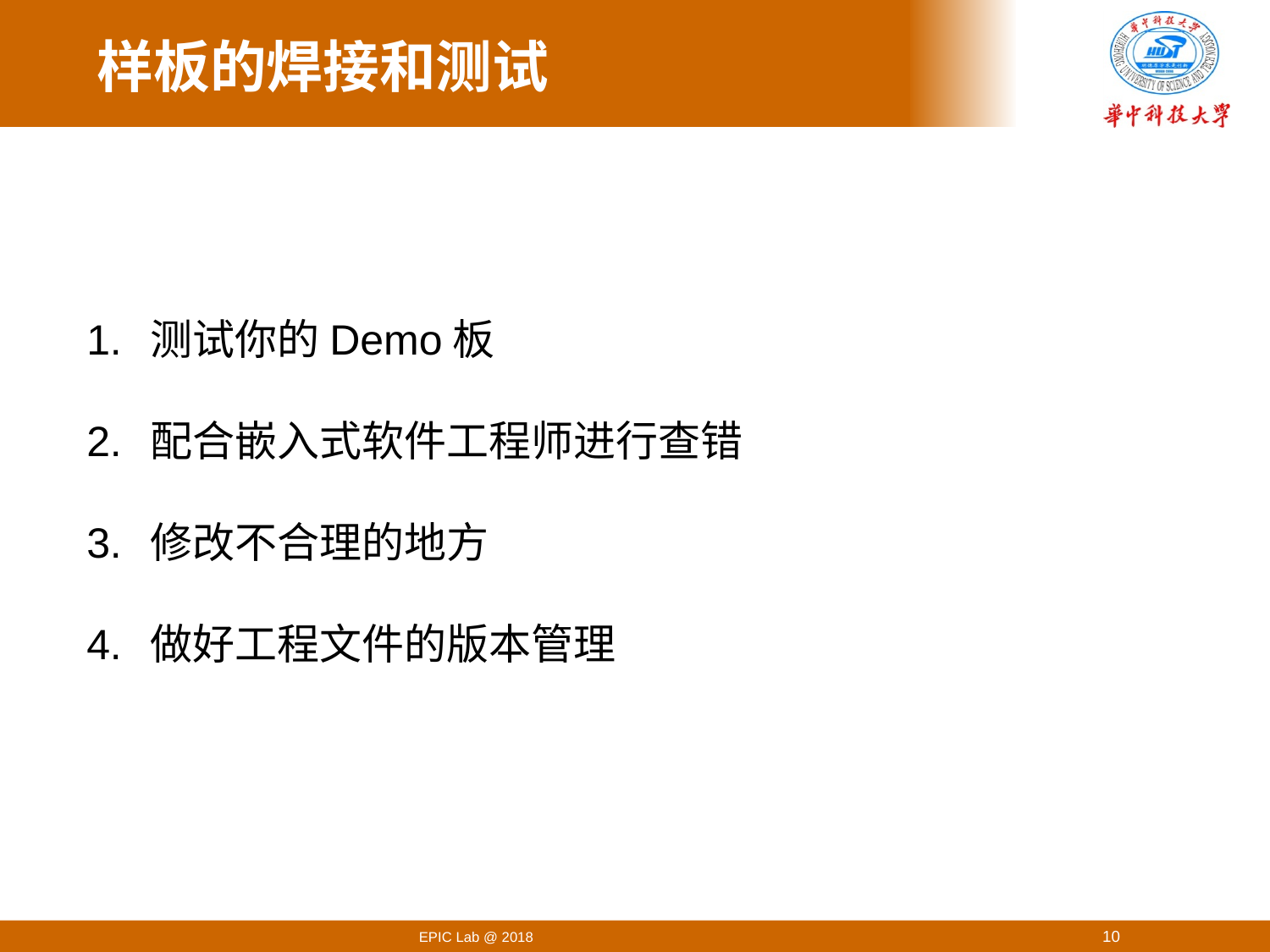

样板的焊接和测试
测试你的Demo板

配合嵌入式软件工程师进行查错

修改不合理的地方

做好工程文件的版本管理
EPIC Lab @ 2018
10